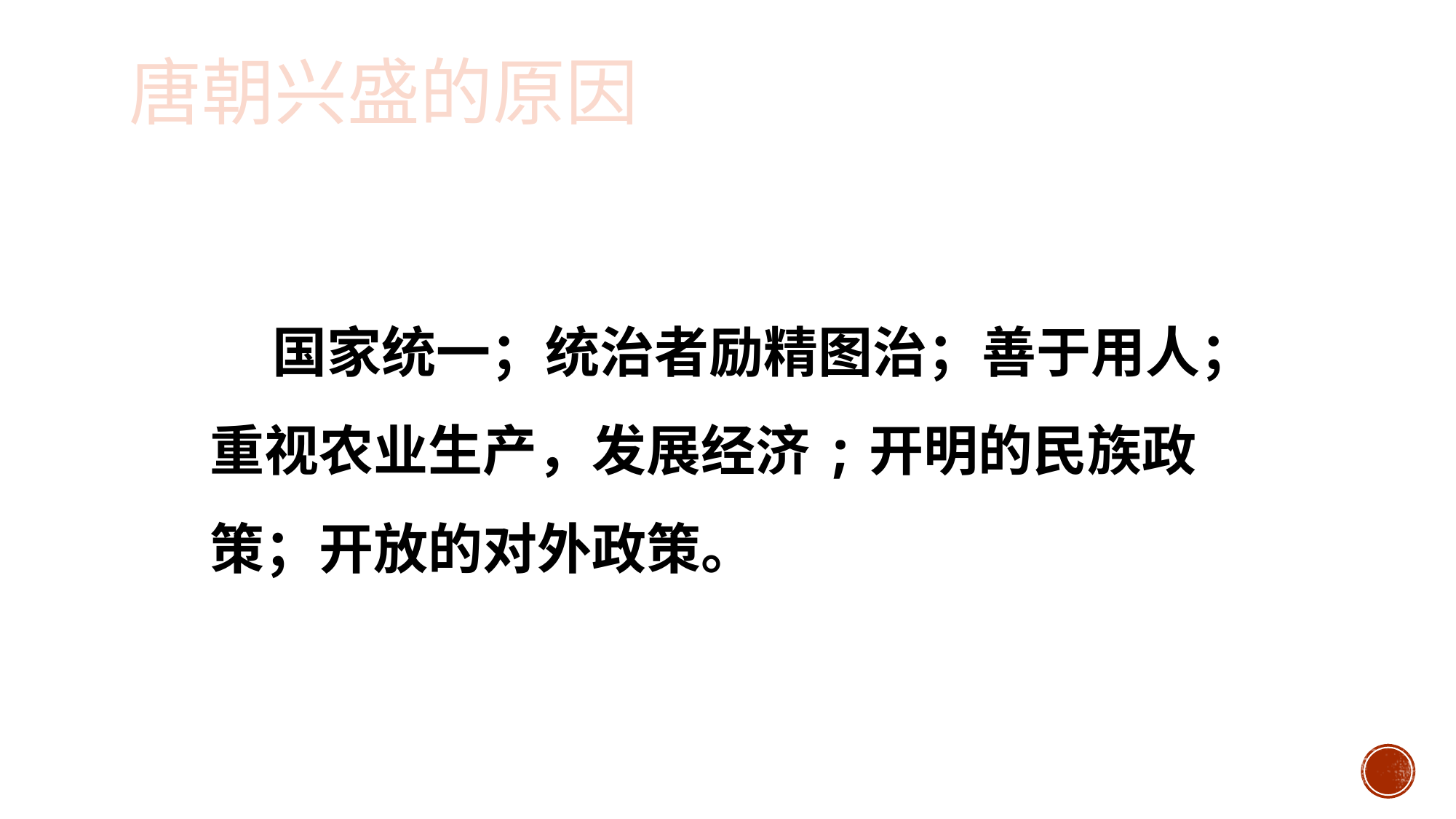

唐朝兴盛的原因
    国家统一；统治者励精图治；善于用人；重视农业生产，发展经济;开明的民族政策；开放的对外政策。